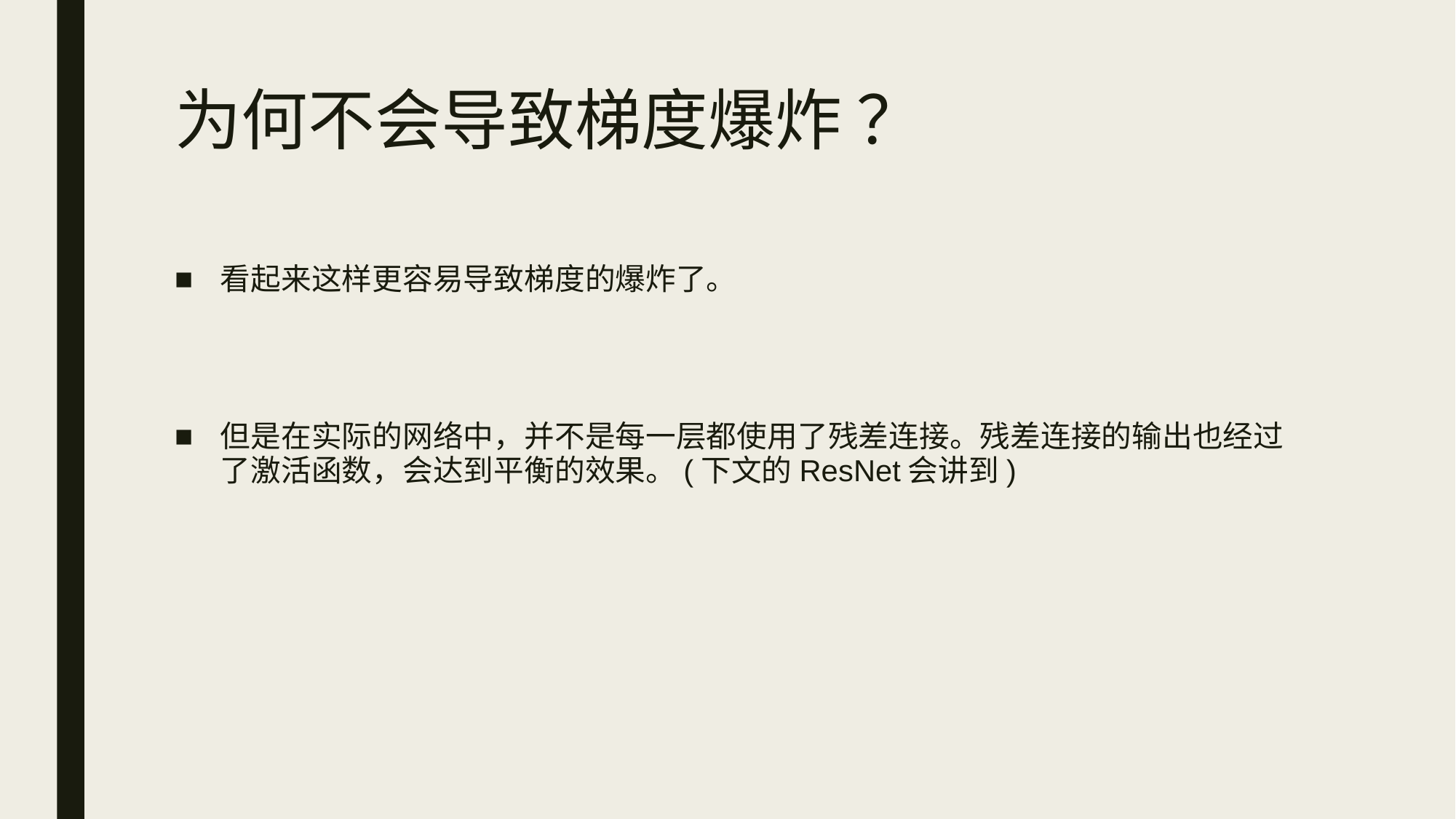

# 为何不会导致梯度爆炸 ？
看起来这样更容易导致梯度的爆炸了。

但是在实际的网络中，并不是每一层都使用了残差连接。残差连接的输出也经过了激活函数，会达到平衡的效果。(下文的ResNet会讲到)